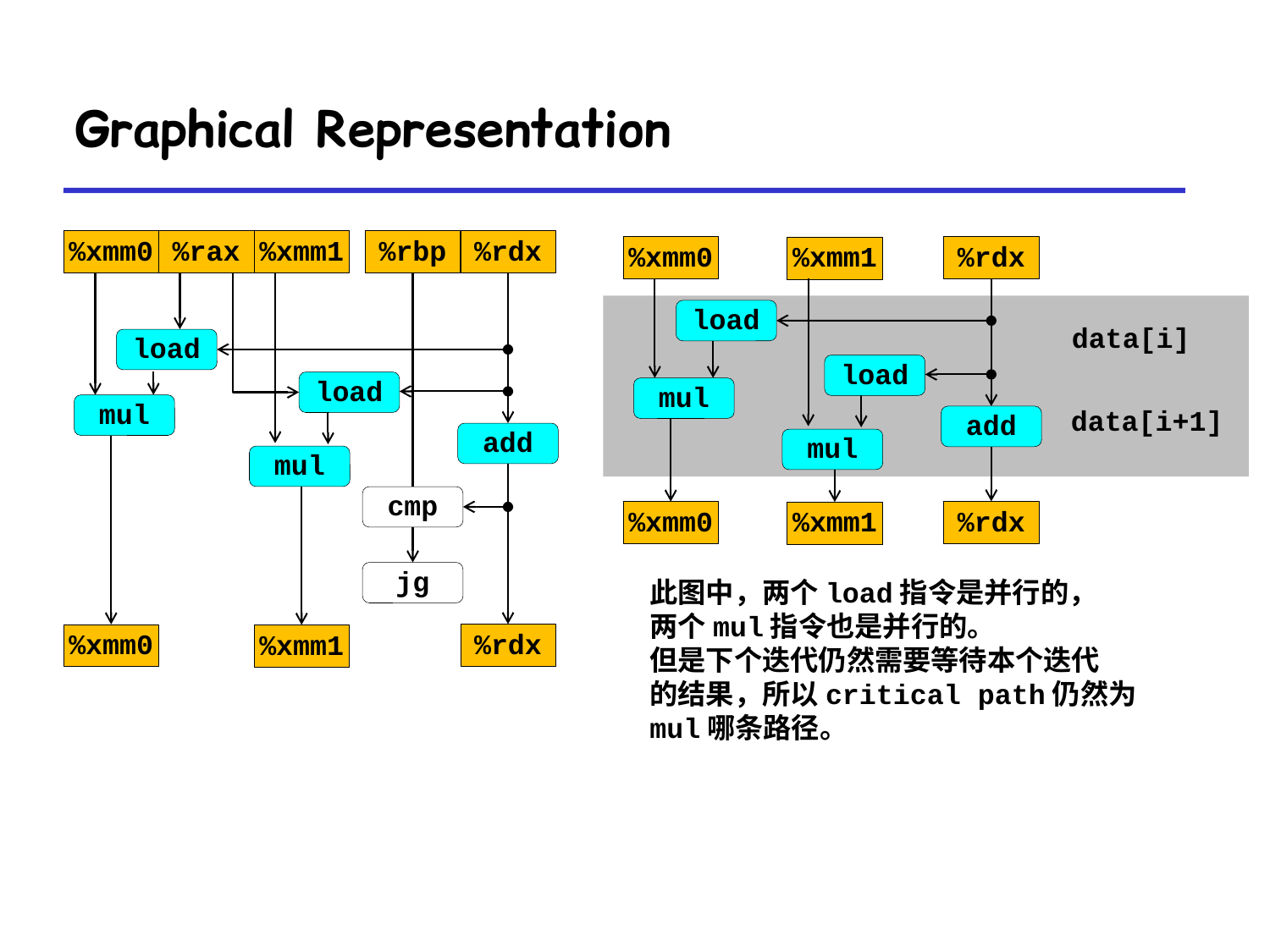

Graphical Representation
%xmm0
%rax
%rbp
%rdx
%xmm1
%xmm0
%rdx
%xmm1

load
data[i]
load
load
load
mul
mul
data[i+1]
add
add
mul
mul
cmp
%rdx
%xmm0
%xmm1
jg
此图中，两个load指令是并行的，
两个mul指令也是并行的。
但是下个迭代仍然需要等待本个迭代
的结果，所以critical path仍然为
mul哪条路径。
%rdx
%xmm0
%xmm1
36